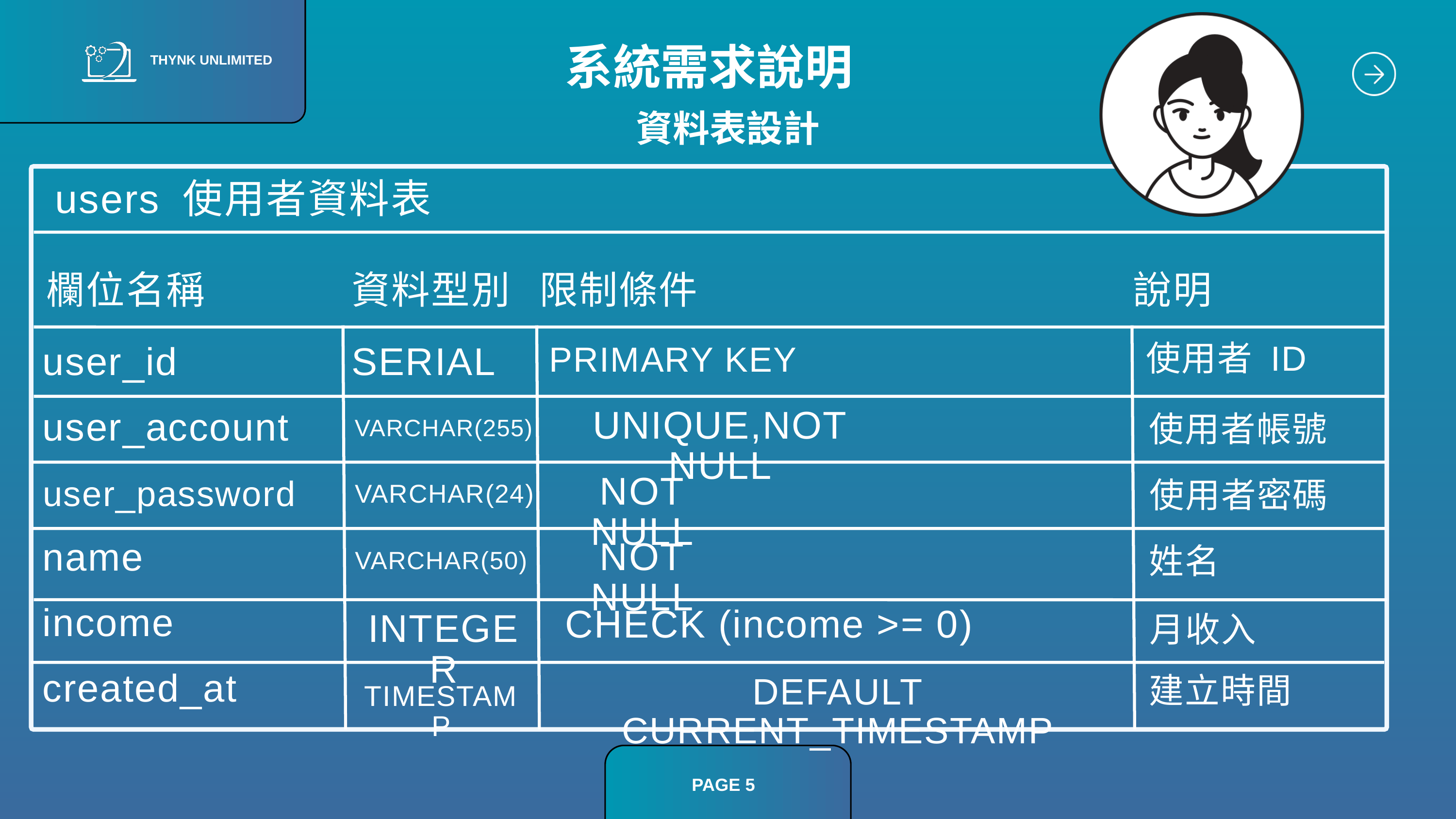

系統需求說明

THYNK UNLIMITED
資料表設計

 users 使用者資料表

欄位名稱
資料型別
限制條件
說明

使用者 ID
user_id
SERIAL
PRIMARY KEY

UNIQUE,NOT NULL
user_account
使用者帳號
VARCHAR(255)

NOT NULL
user_password
使用者密碼
VARCHAR(24)

NOT NULL
name
姓名
VARCHAR(50)

income
CHECK (income >= 0)
INTEGER
月收入

created_at
DEFAULT CURRENT_TIMESTAMP
建立時間
TIMESTAMP

PAGE 5